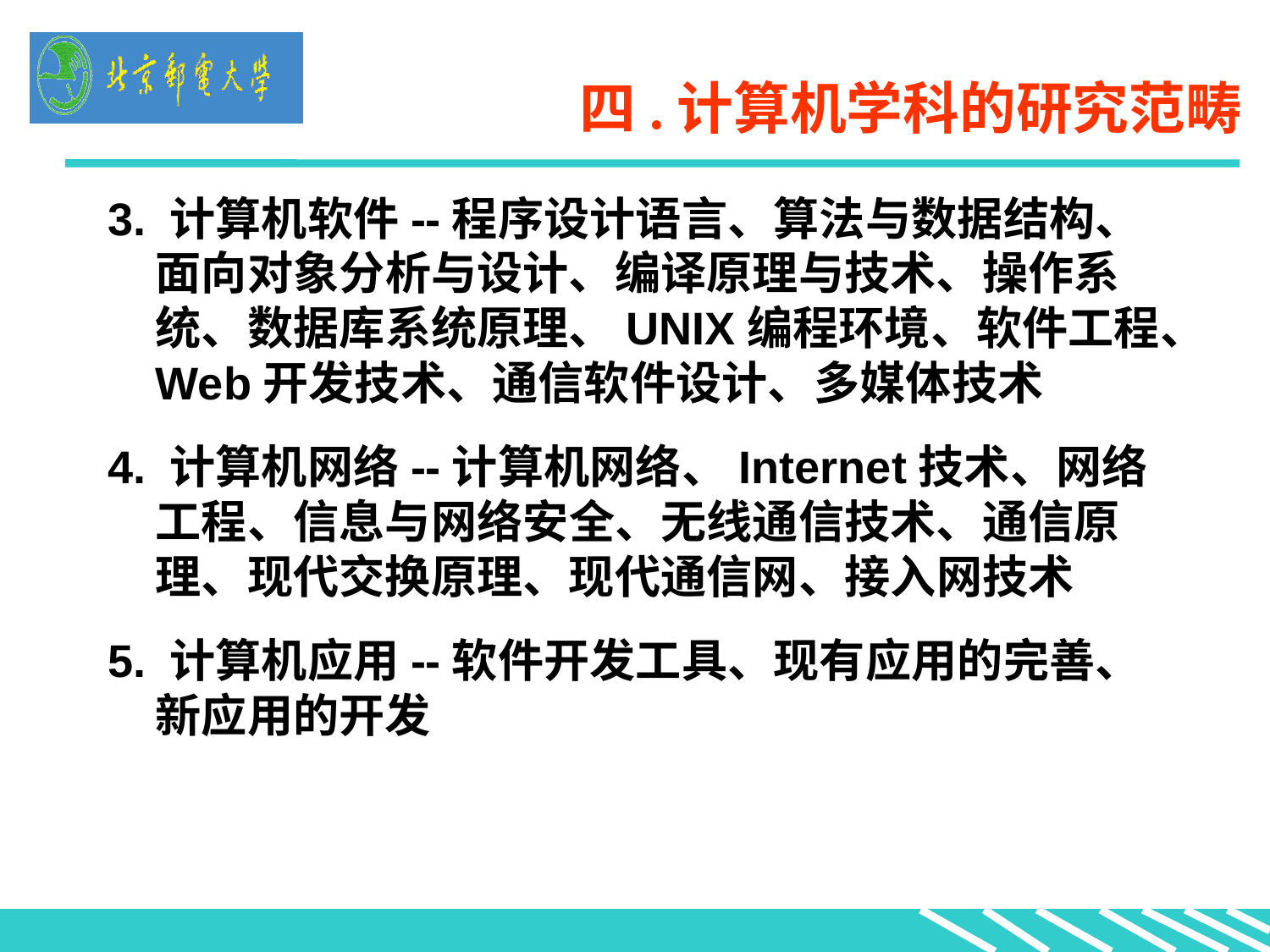

# 四.计算机学科的研究范畴
3. 计算机软件--程序设计语言、算法与数据结构、面向对象分析与设计、编译原理与技术、操作系统、数据库系统原理、UNIX编程环境、软件工程、Web开发技术、通信软件设计、多媒体技术

4. 计算机网络--计算机网络、Internet技术、网络工程、信息与网络安全、无线通信技术、通信原理、现代交换原理、现代通信网、接入网技术

5. 计算机应用--软件开发工具、现有应用的完善、新应用的开发